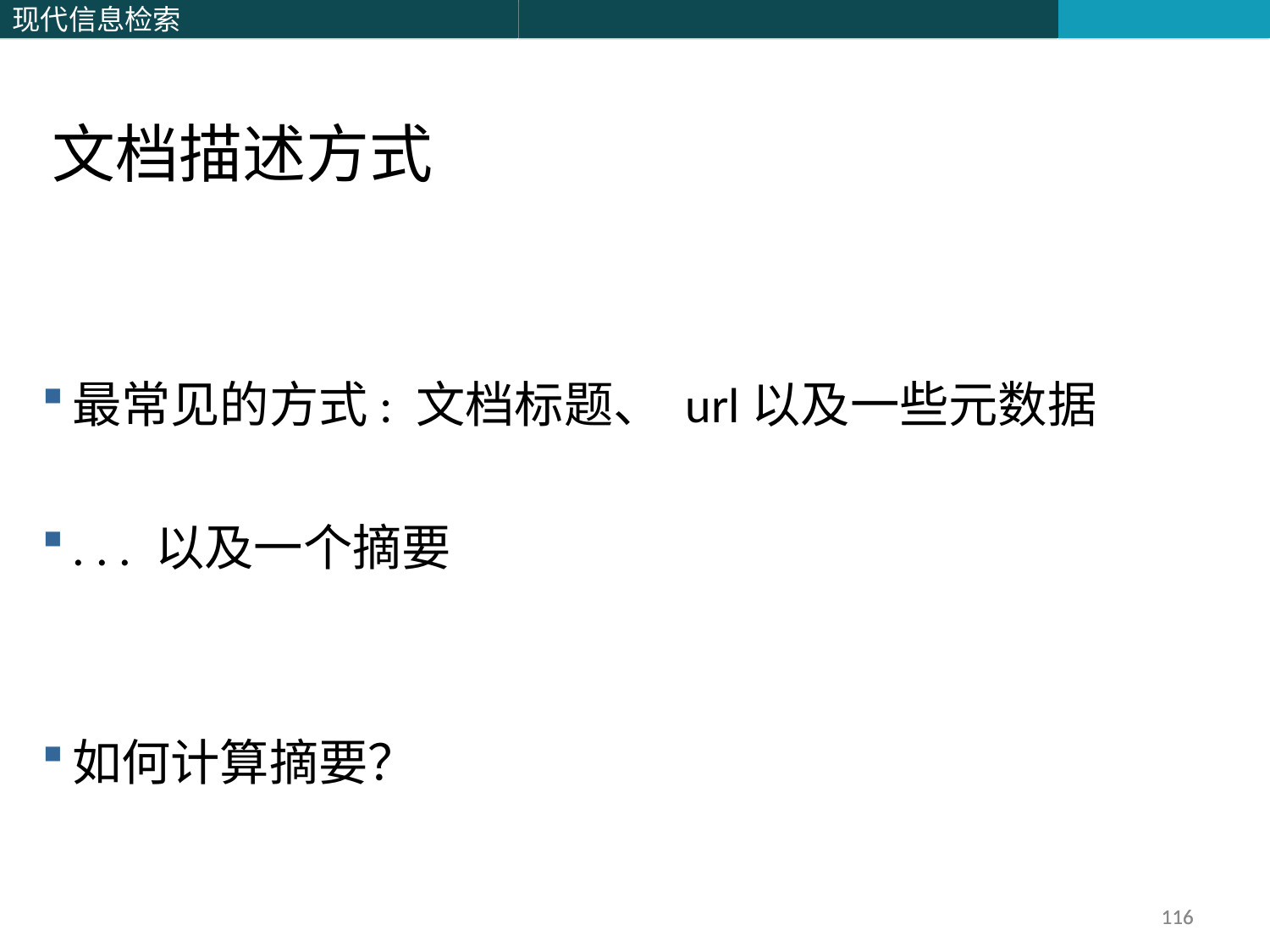

文档描述方式
最常见的方式: 文档标题、 url以及一些元数据

. . . 以及一个摘要

如何计算摘要？
116
116